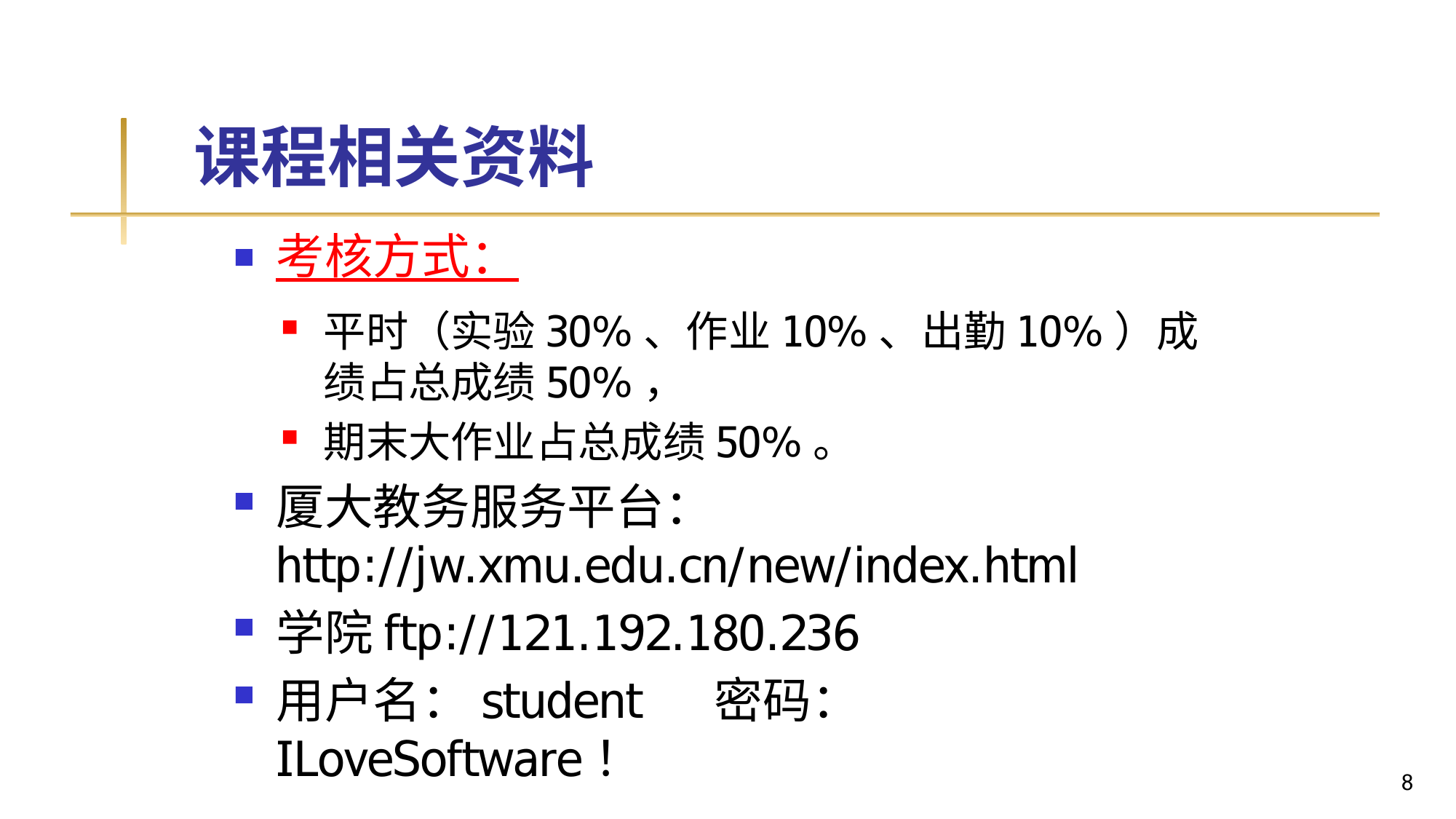

# 课程相关资料
考核方式：
平时（实验30%、作业10%、出勤10%）成绩占总成绩50%，
期末大作业占总成绩50%。
厦大教务服务平台： http://jw.xmu.edu.cn/new/index.html
学院ftp://121.192.180.236
用户名：student    密码：ILoveSoftware！
8